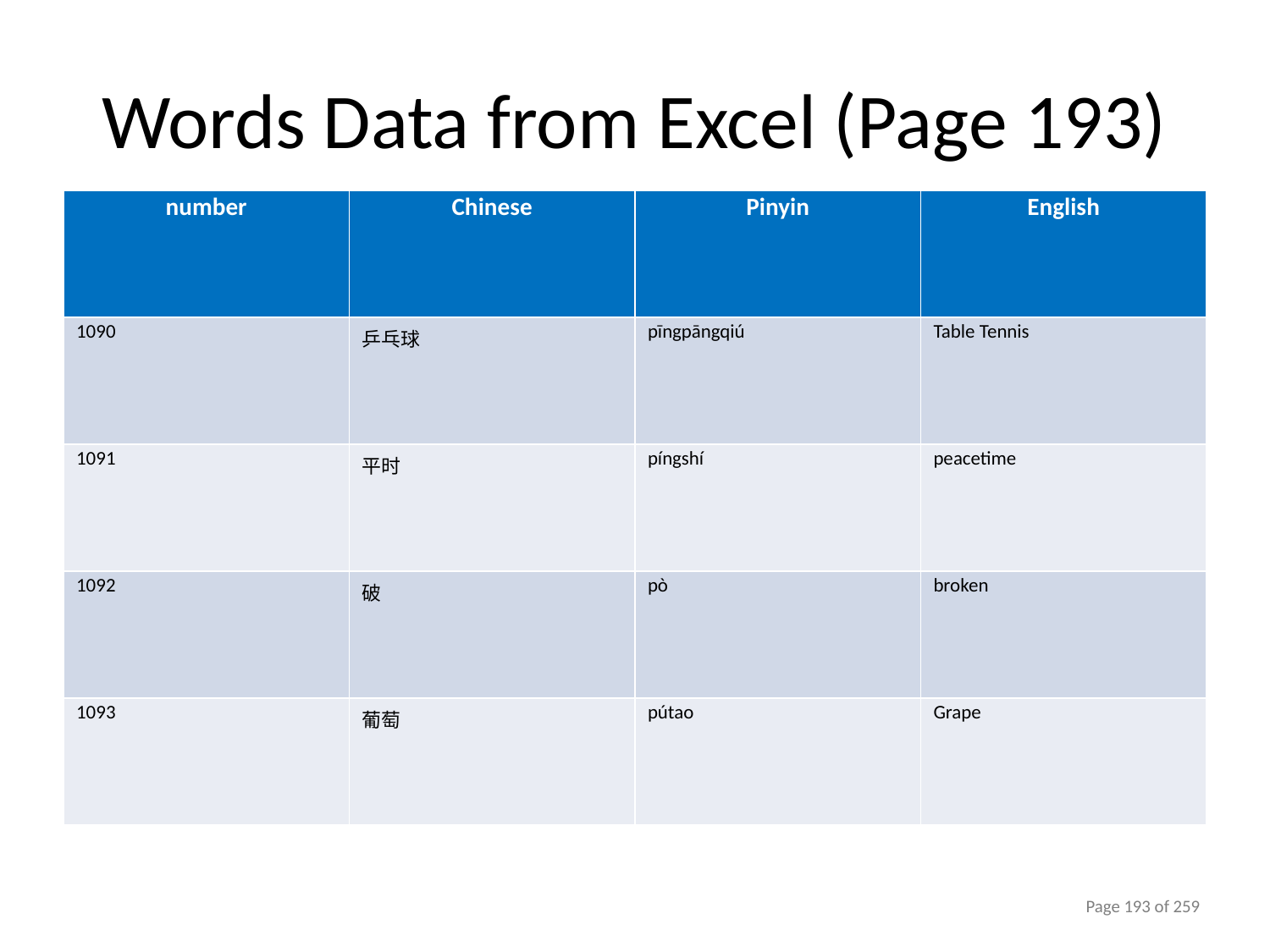

# Words Data from Excel (Page 193)
| number | Chinese | Pinyin | English |
| --- | --- | --- | --- |
| 1090 | 乒乓球 | pīngpāngqiú | Table Tennis |
| 1091 | 平时 | píngshí | peacetime |
| 1092 | 破 | pò | broken |
| 1093 | 葡萄 | pútao | Grape |

Page 193 of 259